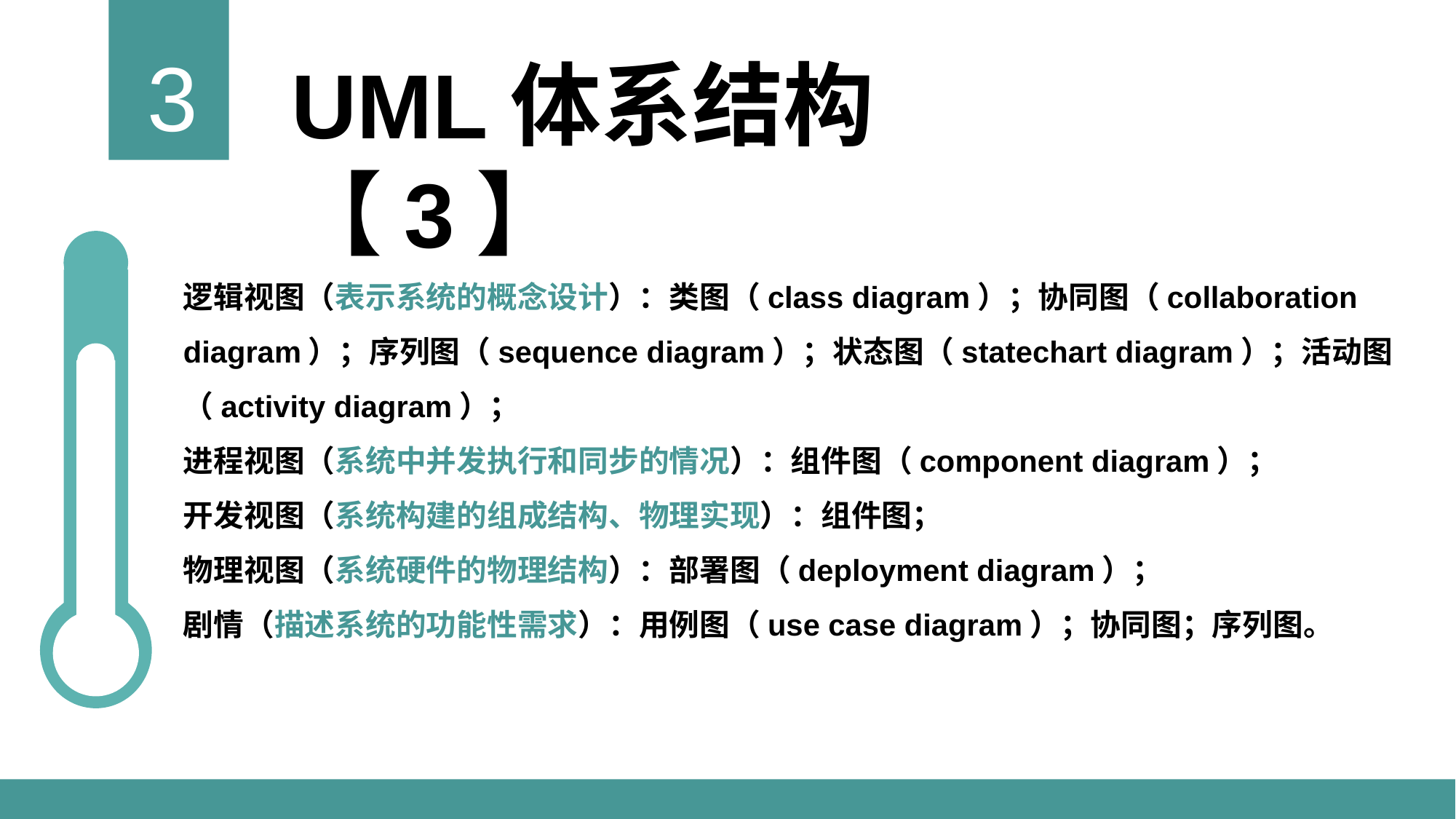

3
UML体系结构【3】

逻辑视图（表示系统的概念设计）：类图（class diagram）；协同图（collaboration diagram）；序列图（sequence diagram）；状态图（statechart diagram）；活动图（activity diagram）；
进程视图（系统中并发执行和同步的情况）：组件图（component diagram）；
开发视图（系统构建的组成结构、物理实现）：组件图；
物理视图（系统硬件的物理结构）：部署图（deployment diagram）；
剧情（描述系统的功能性需求）：用例图（use case diagram）；协同图；序列图。